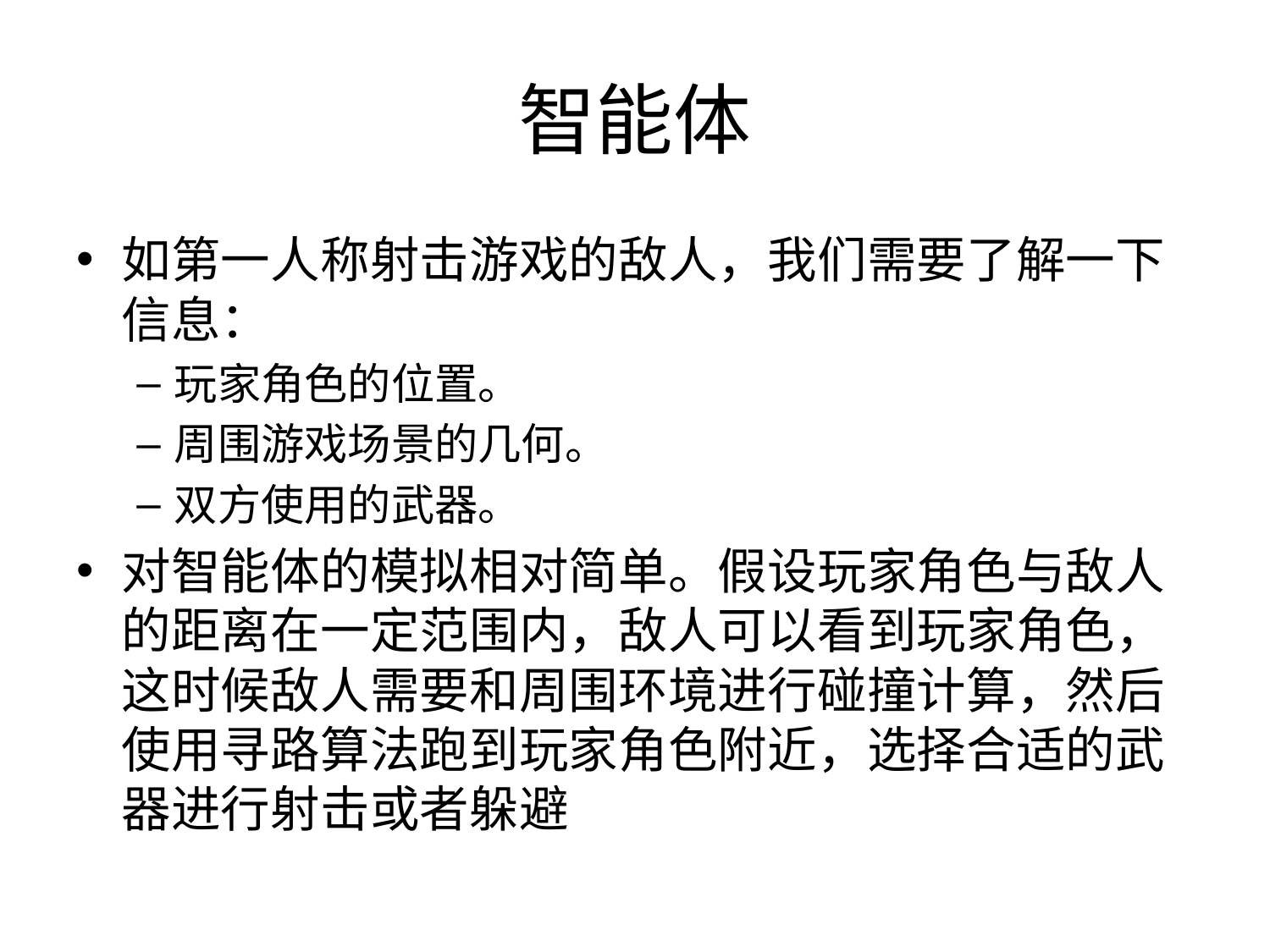

# 智能体
如第一人称射击游戏的敌人，我们需要了解一下信息：
玩家角色的位置。
周围游戏场景的几何。
双方使用的武器。
对智能体的模拟相对简单。假设玩家角色与敌人的距离在一定范围内，敌人可以看到玩家角色，这时候敌人需要和周围环境进行碰撞计算，然后使用寻路算法跑到玩家角色附近，选择合适的武器进行射击或者躲避